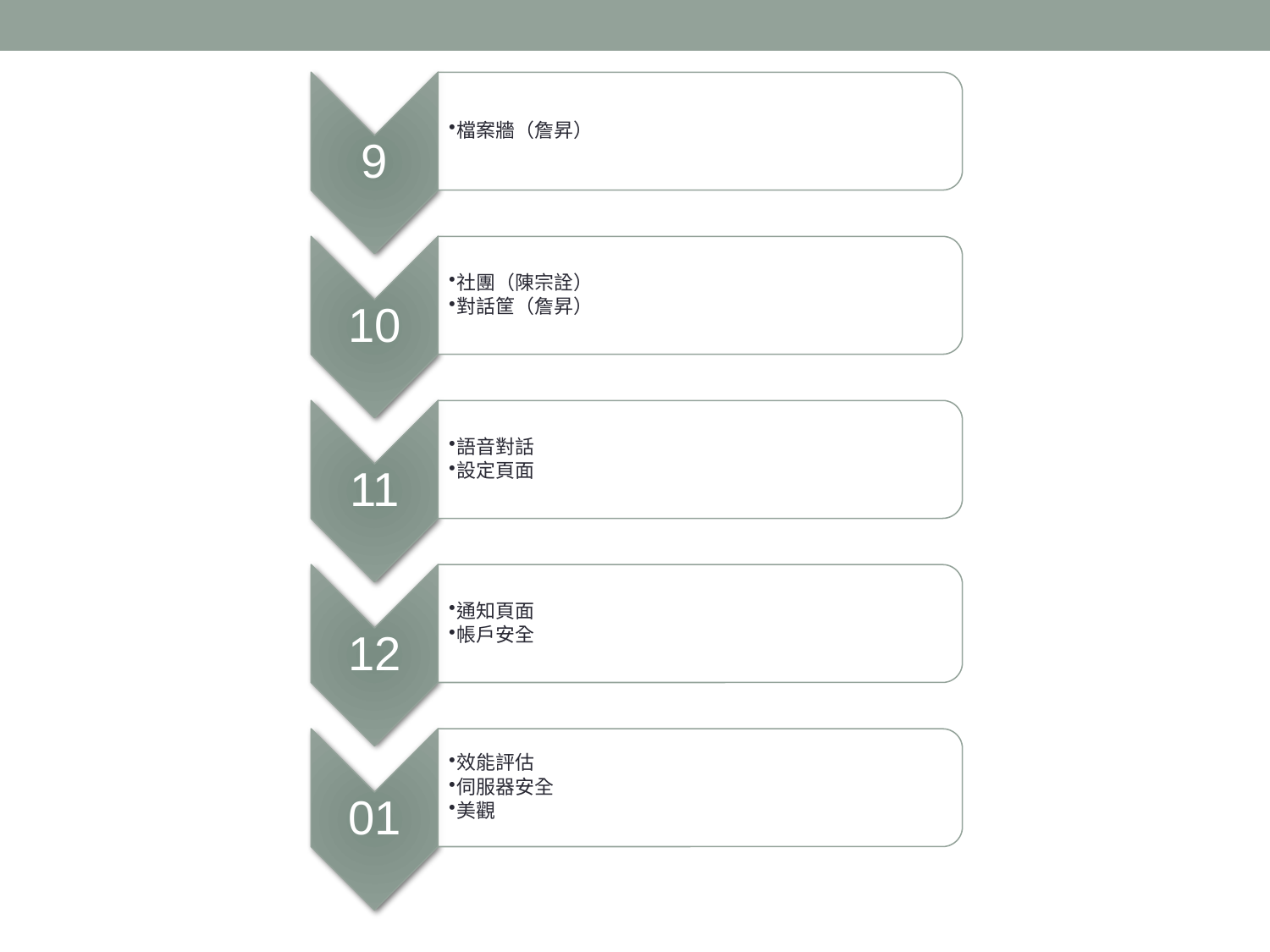

9
檔案牆（詹昇）
10
社團（陳宗詮）
對話筐（詹昇）
11
語音對話
設定頁面
12
通知頁面
帳戶安全
01
效能評估
伺服器安全
美觀